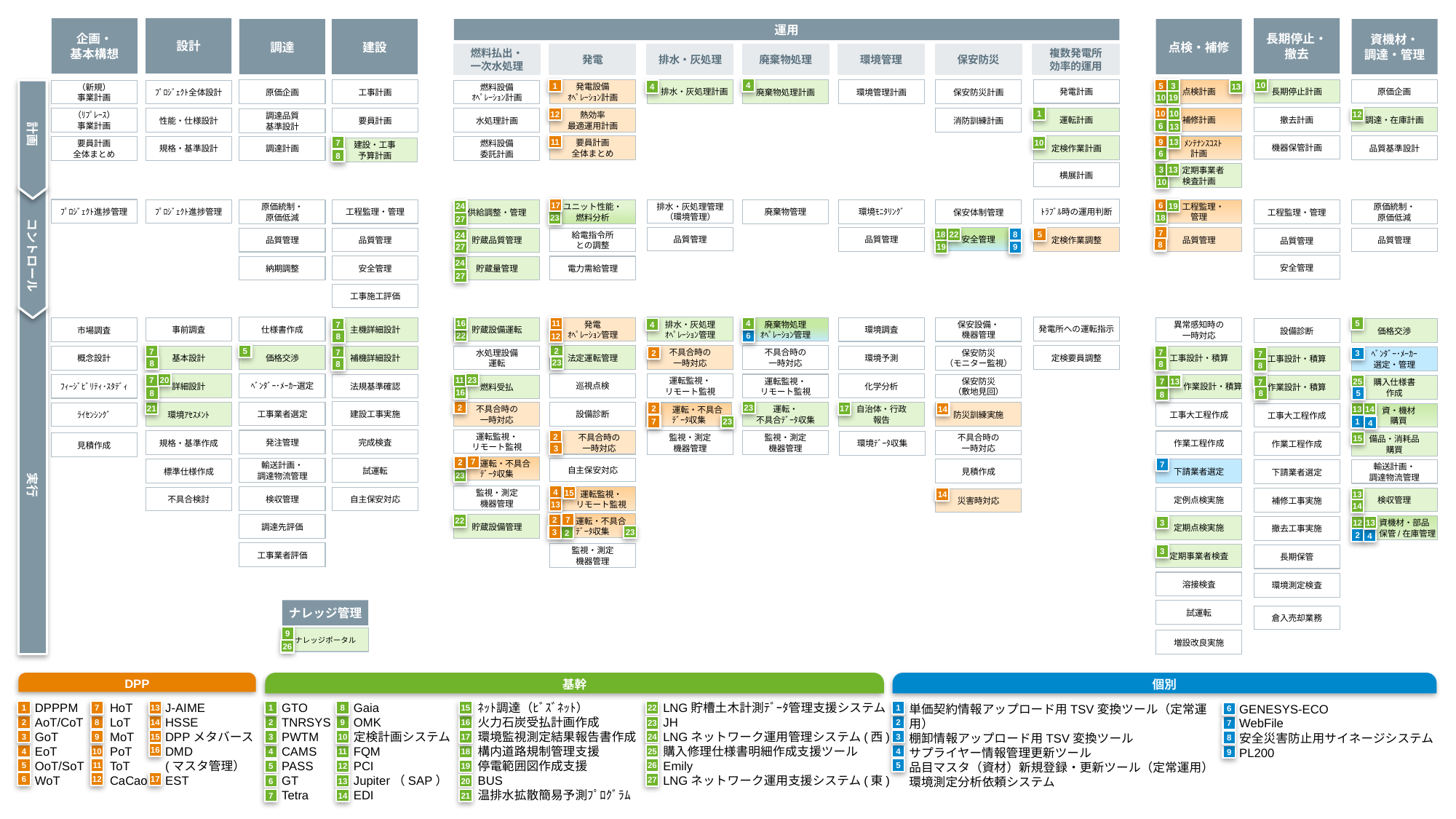

設計
長期停止・
撤去
企画・
基本構想
調達
建設
点検・補修
資機材・
調達・管理
運用
燃料払出・
一次水処理
発電
排水・灰処理
廃棄物処理
環境管理
保安防災
複数発電所
効率的運用
10
4
5
3
10
19
3
3
3
1
長期停止計画
原価企画
発電計画
点検計画
　排水・灰処理計画
発電設備
ｵﾍﾟﾚｰｼｮﾝ計画
廃棄物処理計画
環境管理計画
工事計画
原価企画
保安防災計画
計画

（新規）
事業計画
ﾌﾟﾛｼﾞｪｸﾄ全体設計
燃料設備
ｵﾍﾟﾚｰｼｮﾝ計画
13
4
10
1
10
12
撤去計画
調達・在庫計画
運転計画
補修計画
要員計画
12
消防訓練計画
熱効率
最適運用計画
（ﾘﾌﾟﾚｰｽ）
事業計画
性能・仕様設計
水処理計画
調達品質
基準設計
6
13
11
13
9
機器保管計画
要員計画
全体まとめ
品質基準設計
定検作業計画
7
　ﾒﾝﾃﾅﾝｽｺｽﾄ
計画
10
要員計画
全体まとめ
調達計画
規格・基準設計
燃料設備
委託計画
建設・工事
予算計画
6
8
横展計画
13
　定期事業者
検査計画
10
コントロール

17
6
19
ﾄﾗﾌﾞﾙ時の運用判断
ﾌﾟﾛｼﾞｪｸﾄ進捗管理
　工程監理・
管理
ﾌﾟﾛｼﾞｪｸﾄ進捗管理
排水・灰処理管理
（環境管理）
工程監理・管理
ユニット性能・
燃料分析
廃棄物管理
環境ﾓﾆﾀﾘﾝｸﾞ
原価統制・
原価低減
供給調整・管理
24
保安体制管理
工程監理・管理
原価統制・
原価低減
18
23
27
7
品質管理
安全管理
品質管理
18
定検作業調整
品質管理
品質管理
品質管理
給電指令所
との調整
22
品質管理
貯蔵品質管理
5
8
品質管理
24
8
19
9
27
安全管理
安全管理
電力需給管理
納期調整
貯蔵量管理
24
27
工事施工評価
実行

5
16
4
発電所への運転指示
11
仕様書作成
排水・灰処理
ｵﾍﾟﾚｰｼｮﾝ管理
発電
ｵﾍﾟﾚｰｼｮﾝ管理
廃棄物処理
ｵﾍﾟﾚｰｼｮﾝ管理
事前調査
貯蔵設備運転
環境調査
保安設備・
機器管理
主機詳細設計
異常感知時の
一時対応
4
市場調査
7
設備診断
価格交渉
22
6
12
8
5
2
7
価格交渉
ﾗｲｾﾝｼﾝｸﾞ
不具合時の
一時対応
定検要員調整
ﾗｲｾﾝｼﾝｸﾞ
不具合時の
一時対応
法定運転管理
基本設計
水処理設備
運転
環境予測
補機詳細設計
7
保安防災
（モニター監視）
7
概念設計
工事設計・積算
2
工事設計・積算
3
ﾍﾞﾝﾀﾞｰ･ﾒｰｶｰ
選定・管理
7
23
8
8
8
8
20
23
ﾍﾞﾝﾀﾞｰ･ﾒｰｶｰ選定
11
7
巡視点検
運転監視・
リモート監視
詳細設計
化学分析
運転監視・
リモート監視
法規基準確認
ﾗｲｾﾝｼﾝｸﾞ
保安防災
（敷地見回）
ﾌｨｰｼﾞﾋﾞﾘﾃｨ･ｽﾀﾃﾞｨ
作業設計・積算
13
25
7
燃料受払
作業設計・積算
購入仕様書
作成
7
16
8
8
5
8
2
23
21
建設工事実施
2
工事業者選定
17
設備診断
見積作成
環境ｱｾｽﾒﾝﾄ
不具合時の
一時対応
自治体・行政
報告
運転・
不具合ﾃﾞｰﾀ収集
防災訓練実施
　　運転・不具合
ﾃﾞｰﾀ収集
14
13
14
ﾗｲｾﾝｼﾝｸﾞ
工事大工程作成
工事大工程作成
資・機材
購買
7
1
23
4
運転監視・
リモート監視
完成検査
2
発注管理
不具合時の
一時対応
監視・測定
機器管理
不具合時の
一時対応
監視・測定
機器管理
規格・基準作成
作業工程作成
環境ﾃﾞｰﾀ収集
15
作業工程作成
備品・消耗品
購買
見積作成
3
7
2
　　運転・不具合
ﾃﾞｰﾀ収集
自主保安対応
7
試運転
輸送計画・
調達物流管理
下請業者選定
見積作成
標準仕様作成
輸送計画・
調達物流管理
下請業者選定
23
4
15
監視・測定
機器管理
検収管理
運転監視・
リモート監視
不具合検討
自主保安対応
定例点検実施
14
検収管理
補修工事実施
13
災害時対応
13
14
7
2
　　運転・不具合
ﾃﾞｰﾀ収集
22
貯蔵設備管理
調達先評価
定期点検実施
13
資機材・部品
保管/在庫管理
12
2
4
撤去工事実施
23
3
2
工事業者評価
監視・測定
機器管理
定期事業者検査
長期保管
溶接検査
環境測定検査
ナレッジ管理
試運転
倉入売却業務
9
ナレッジポータル
増設改良実施
26
DPP
基幹
個別
DPPPM
AoT/CoT
GoT
EoT
OoT/SoT
WoT
HoT
LoT
MoT
PoT
ToT
CaCao
J-AIME
HSSE
DPPメタバース
DMD
(マスタ管理）
EST
GTO
TNRSYS
PWTM
CAMS
PASS
GT
Tetra
Gaia
OMK
定検計画システム
FQM
PCI
Jupiter（SAP）
EDI
ﾈｯﾄ調達（ﾋﾞｽﾞﾈｯﾄ）
火力石炭受払計画作成
環境監視測定結果報告書作成
構内道路規制管理支援
停電範囲図作成支援
BUS
温排水拡散簡易予測ﾌﾟﾛｸﾞﾗﾑ
LNG貯槽土木計測ﾃﾞｰﾀ管理支援システム
JH
LNGネットワーク運用管理システム(西)
購入修理仕様書明細作成支援ツール
Emily
LNGネットワーク運用支援システム(東)
1
7
13
1
8
15
22
1
GENESYS-ECO
WebFile
安全災害防止用サイネージシステム
PL200
単価契約情報アップロード用TSV変換ツール（定常運用）
棚卸情報アップロード用TSV変換ツール
サプライヤー情報管理更新ツール
品目マスタ（資材）新規登録・更新ツール（定常運用）
環境測定分析依頼システム
6
2
8
14
2
2
9
16
23
7
24
3
9
15
3
3
10
17
8
16
4
10
4
25
4
11
18
9
26
5
11
5
5
12
19
6
12
17
27
6
13
20
7
14
21